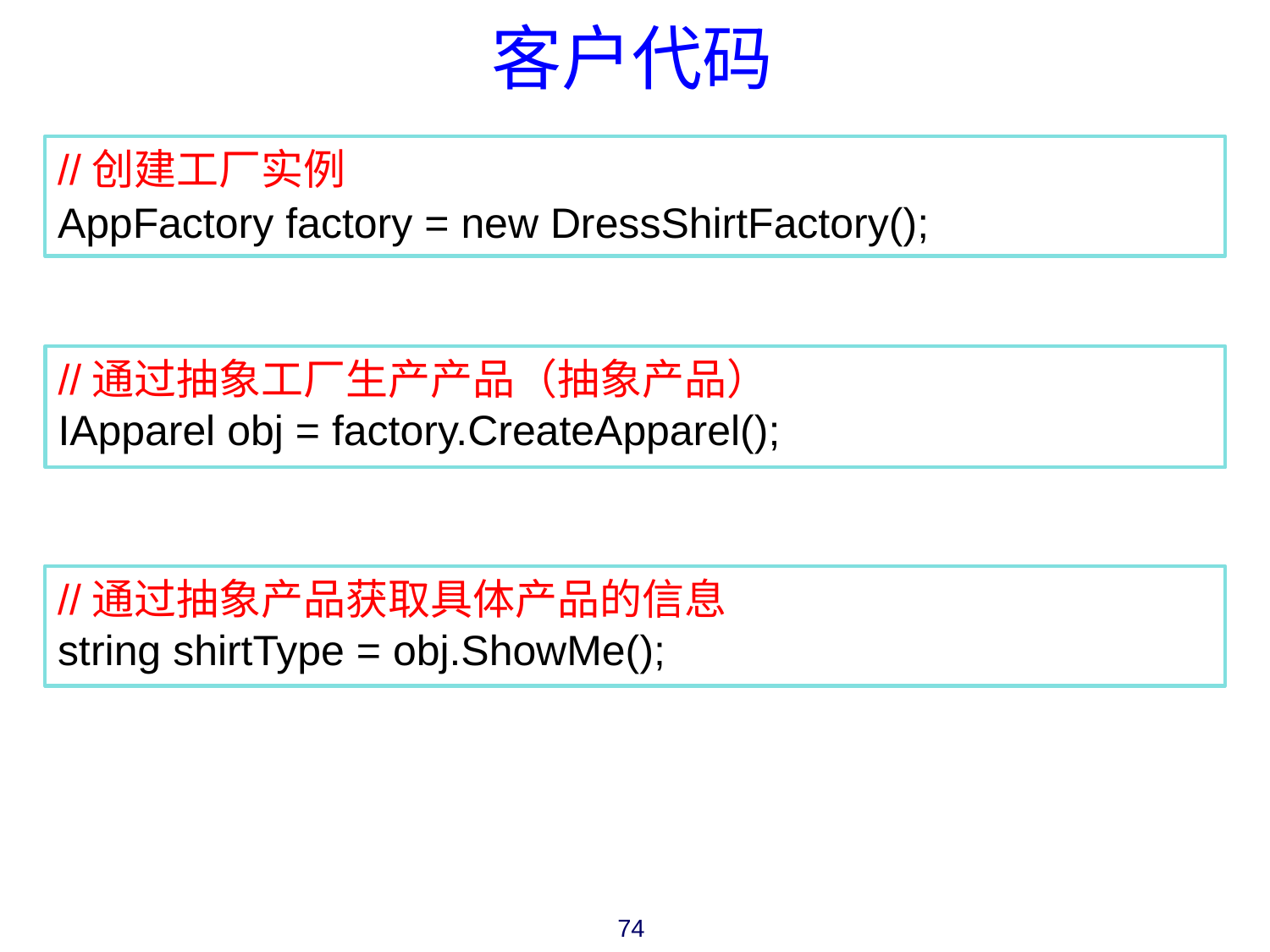

# 客户代码
//创建工厂实例
AppFactory factory = new DressShirtFactory();
//通过抽象工厂生产产品（抽象产品）
IApparel obj = factory.CreateApparel();
//通过抽象产品获取具体产品的信息
string shirtType = obj.ShowMe();
74